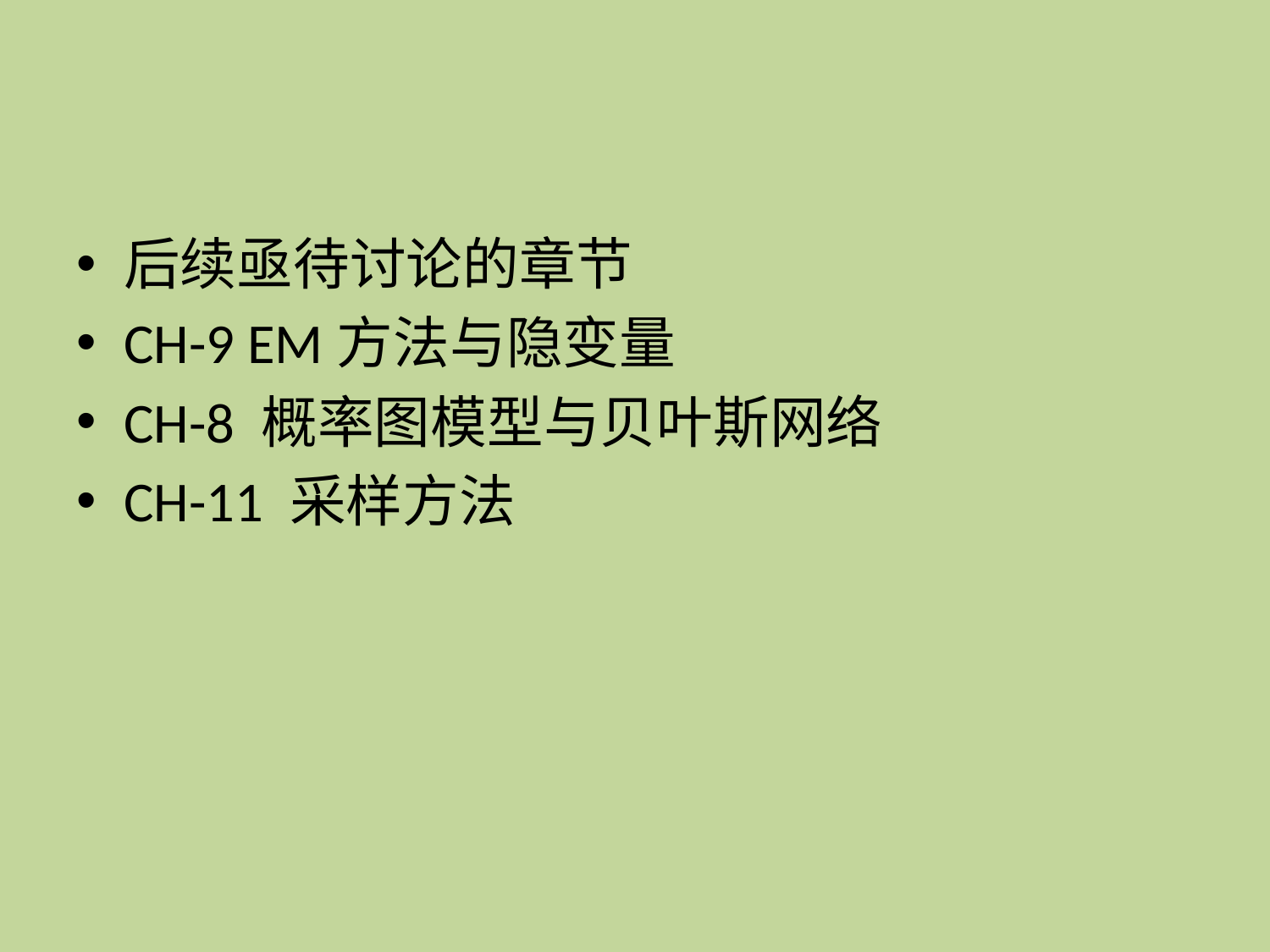

#
后续亟待讨论的章节
CH-9 EM方法与隐变量
CH-8 概率图模型与贝叶斯网络
CH-11 采样方法